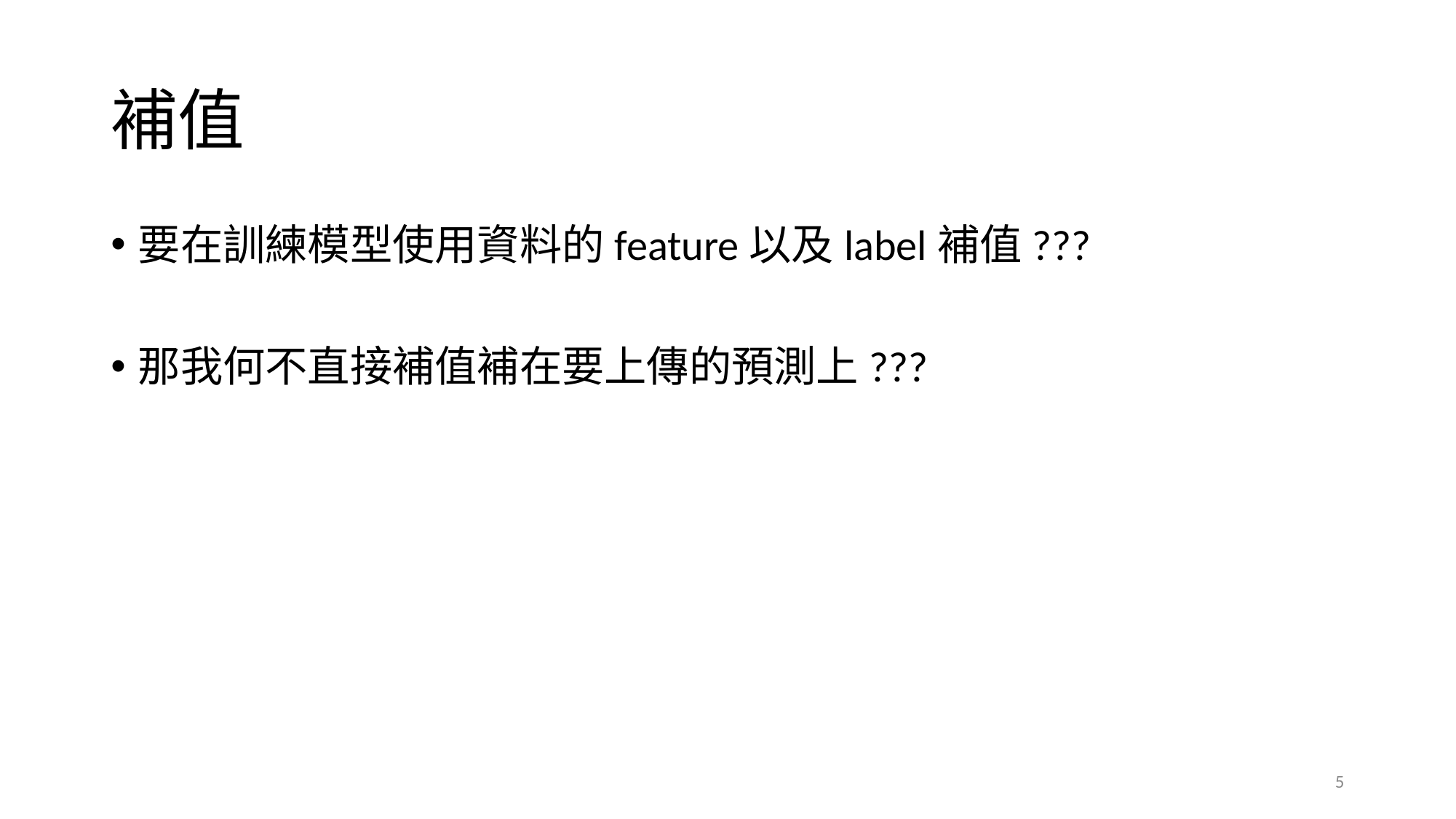

# 補值
要在訓練模型使用資料的feature以及label補值???

那我何不直接補值補在要上傳的預測上???
5